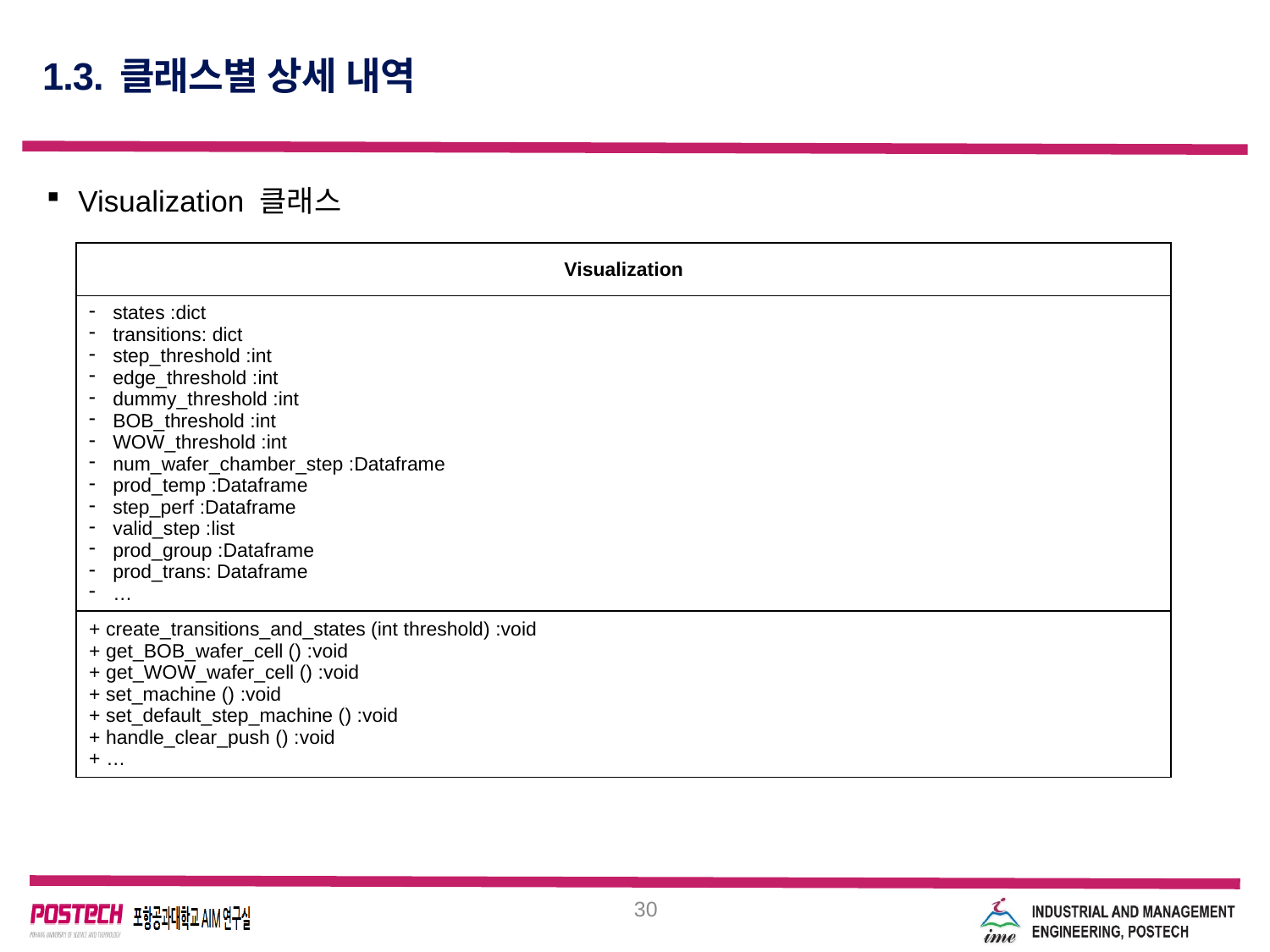

# 1.3. 클래스별 상세 내역
Visualization 클래스

| Visualization |
| --- |
| states :dict transitions: dict step\_threshold :int edge\_threshold :int dummy\_threshold :int BOB\_threshold :int WOW\_threshold :int num\_wafer\_chamber\_step :Dataframe prod\_temp :Dataframe step\_perf :Dataframe valid\_step :list prod\_group :Dataframe prod\_trans: Dataframe … |
| + create\_transitions\_and\_states (int threshold) :void + get\_BOB\_wafer\_cell () :void + get\_WOW\_wafer\_cell () :void + set\_machine () :void + set\_default\_step\_machine () :void + handle\_clear\_push () :void + … |
30